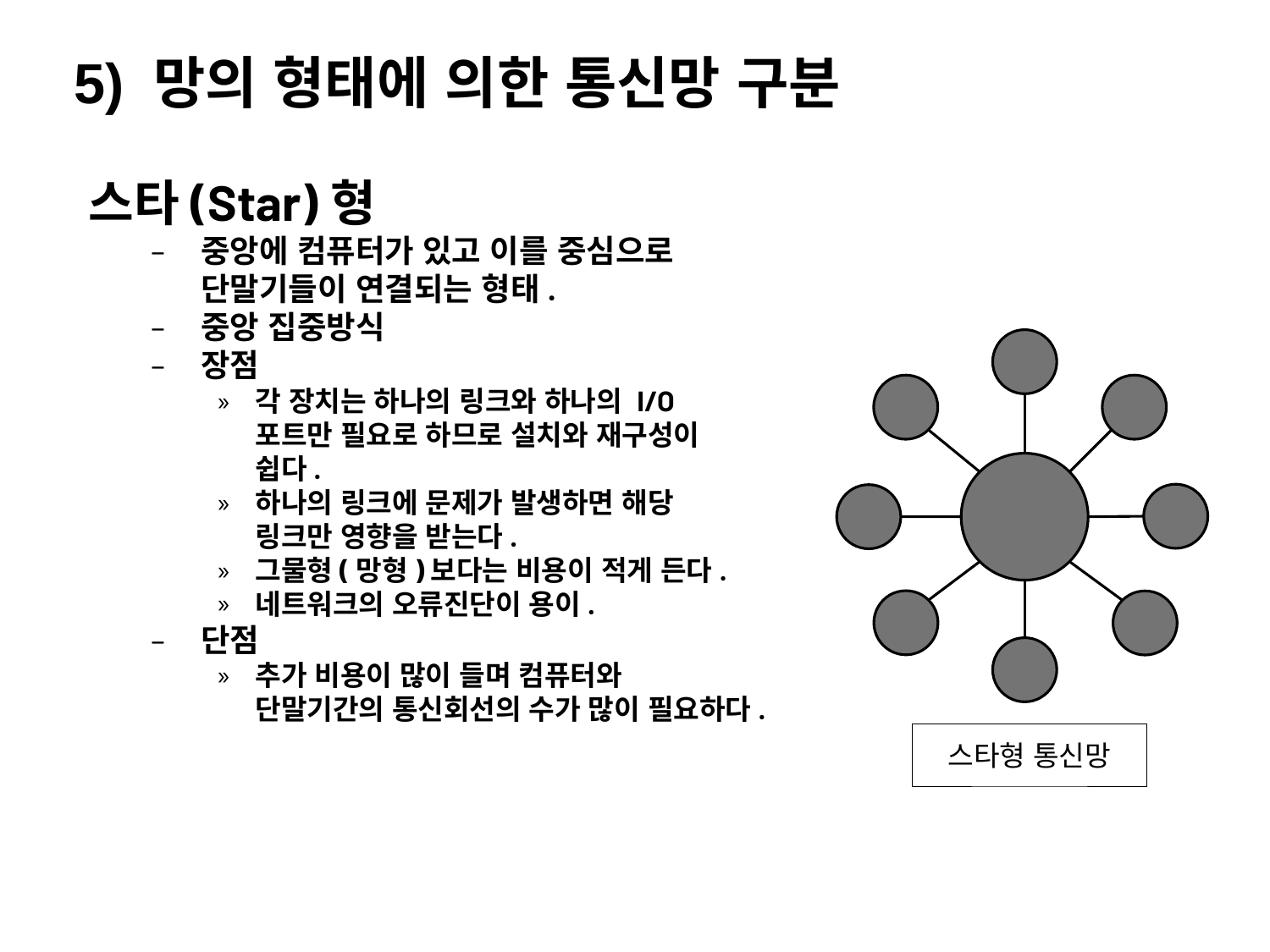

5) 망의 형태에 의한 통신망 구분
스타(Star)형
중앙에 컴퓨터가 있고 이를 중심으로 단말기들이 연결되는 형태.
중앙 집중방식
장점
각 장치는 하나의 링크와 하나의 I/O 포트만 필요로 하므로 설치와 재구성이 쉽다.
하나의 링크에 문제가 발생하면 해당 링크만 영향을 받는다.
그물형(망형)보다는 비용이 적게 든다.
네트워크의 오류진단이 용이.
단점
추가 비용이 많이 들며 컴퓨터와 단말기간의 통신회선의 수가 많이 필요하다.

스타형 통신망